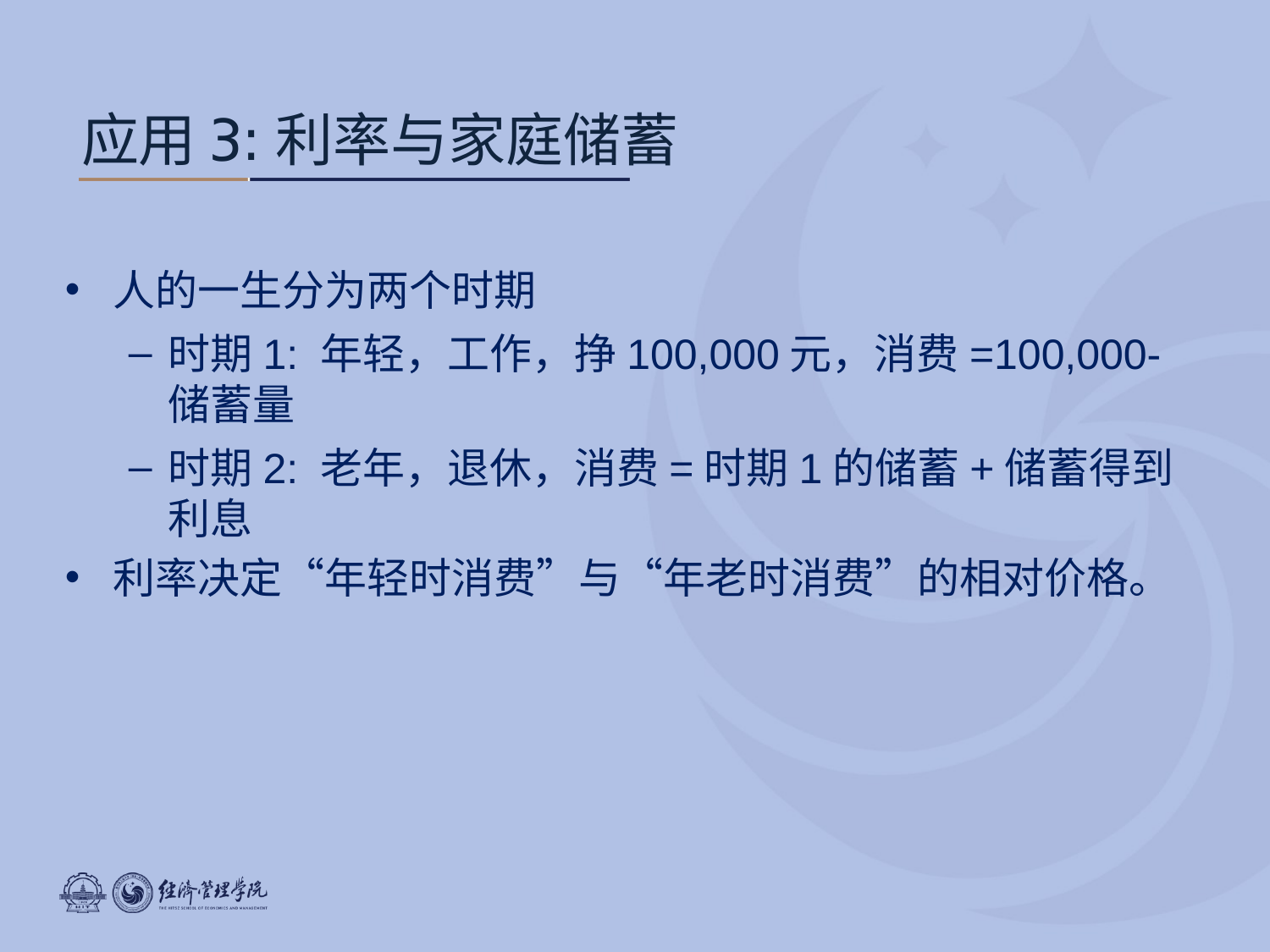

应用3:利率与家庭储蓄
人的一生分为两个时期
时期1: 年轻，工作，挣100,000元，消费=100,000-储蓄量
时期2: 老年，退休，消费=时期1的储蓄+储蓄得到利息
利率决定“年轻时消费”与“年老时消费”的相对价格。